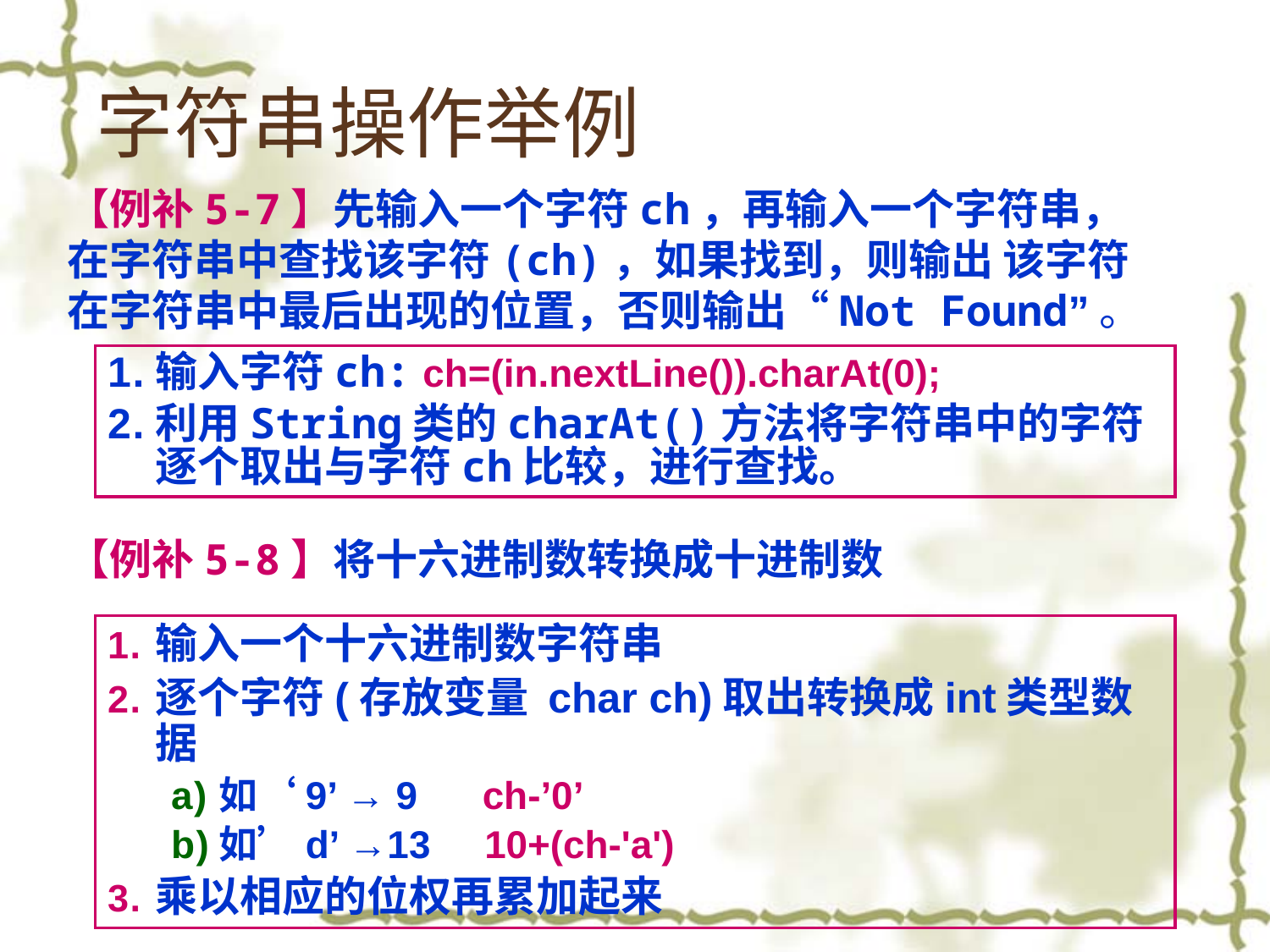

# 字符串操作举例
【例补5-7】先输入一个字符ch，再输入一个字符串，在字符串中查找该字符(ch)，如果找到，则输出 该字符在字符串中最后出现的位置，否则输出“Not Found”。
输入字符ch: ch=(in.nextLine()).charAt(0);
利用String类的charAt()方法将字符串中的字符逐个取出与字符ch比较，进行查找。
【例补5-8】将十六进制数转换成十进制数
输入一个十六进制数字符串
逐个字符(存放变量 char ch)取出转换成int类型数据
如‘9’ → 9      ch-’0’
如’d’ →13     10+(ch-'a')
乘以相应的位权再累加起来